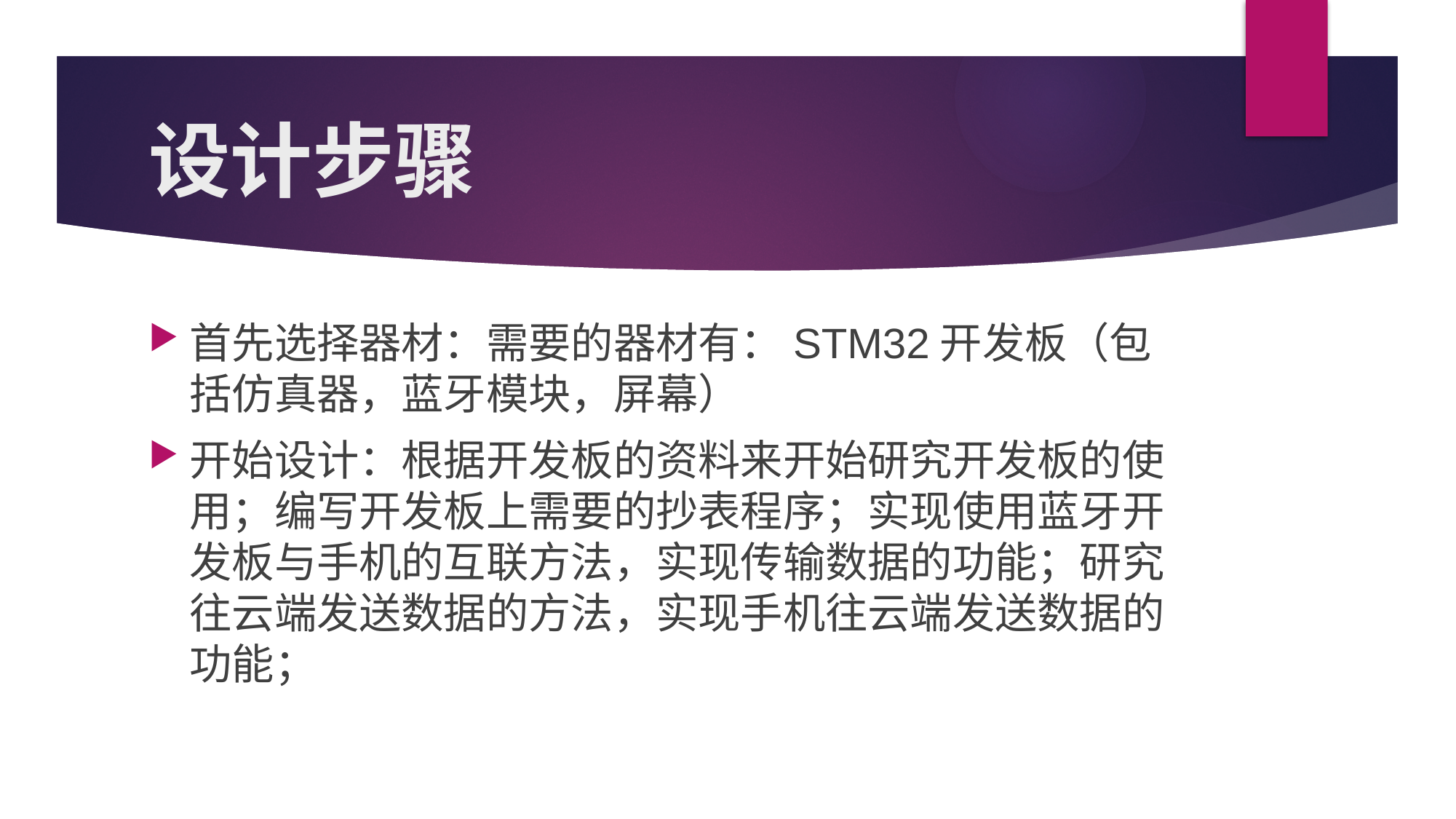

# 设计步骤
首先选择器材：需要的器材有：STM32开发板（包括仿真器，蓝牙模块，屏幕）
开始设计：根据开发板的资料来开始研究开发板的使用；编写开发板上需要的抄表程序；实现使用蓝牙开发板与手机的互联方法，实现传输数据的功能；研究往云端发送数据的方法，实现手机往云端发送数据的功能；